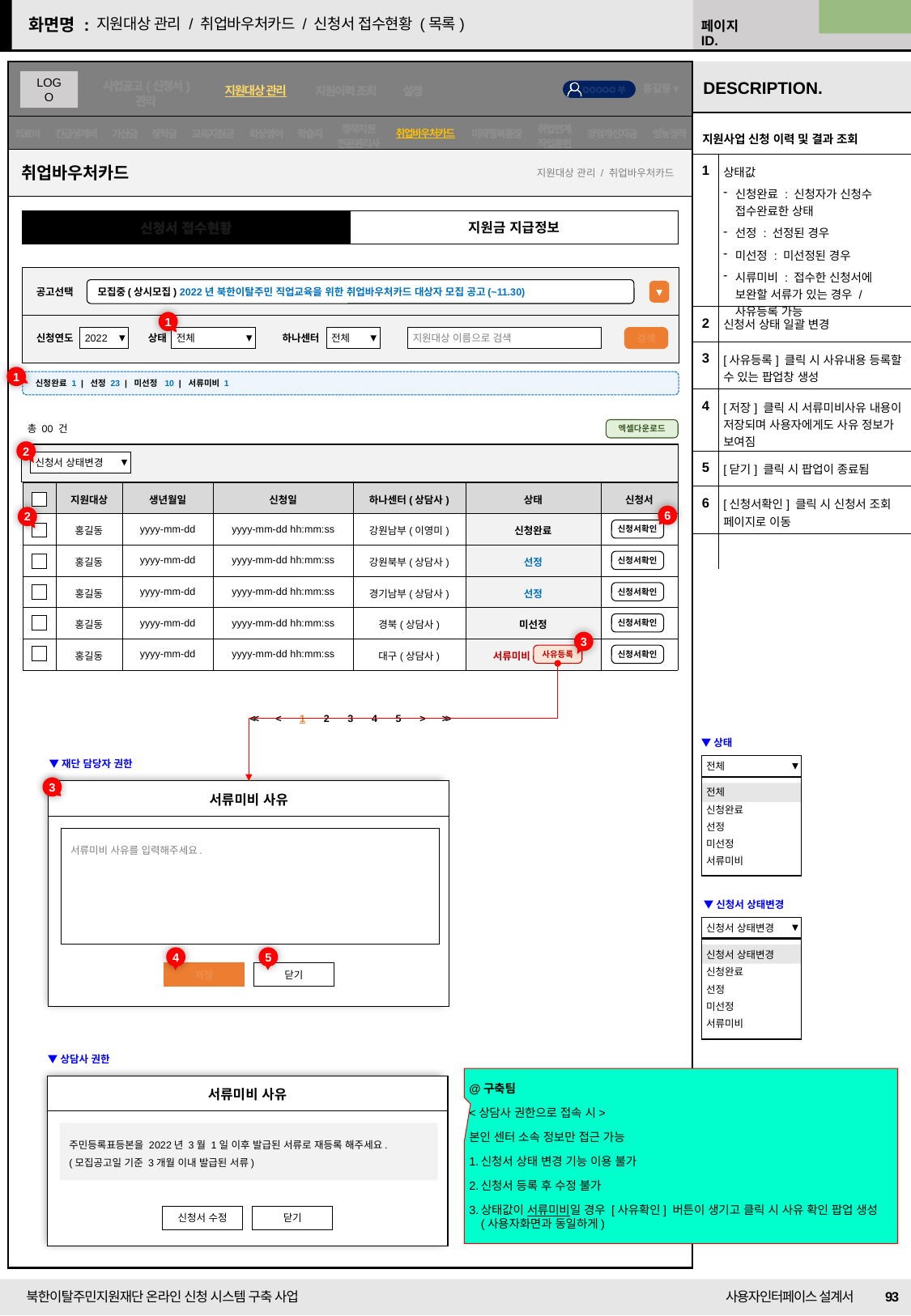

22/09/13 수정
지원대상 관리 / 취업바우처카드 / 신청서 접수현황 (목록)

취업바우처카드
| 지원사업 신청 이력 및 결과 조회 |  |
| --- | --- |
| 1 | 상태값 신청완료 : 신청자가 신청수 접수완료한 상태 선정 : 선정된 경우 미선정 : 미선정된 경우 시류미비 : 접수한 신청서에 보완할 서류가 있는 경우 / 사유등록 가능 |
| 2 | 신청서 상태 일괄 변경 |
| 3 | [사유등록] 클릭 시 사유내용 등록할 수 있는 팝업창 생성 |
| 4 | [저장] 클릭 시 서류미비사유 내용이 저장되며 사용자에게도 사유 정보가 보여짐 |
| 5 | [닫기] 클릭 시 팝업이 종료됨 |
| 6 | [신청서확인] 클릭 시 신청서 조회 페이지로 이동 |
|  |  |
취업바우처카드
지원대상 관리 / 취업바우처카드
신청서 접수현황
지원금 지급정보

공고선택
모집중(상시모집) 2022년 북한이탈주민 직업교육을 위한 취업바우처카드 대상자 모집 공고(~11.30)

1

검색
신청연도
2022

상태
전체

하나센터
전체

지원대상 이름으로 검색
1
신청완료 1  |  선정 23  |  미선정  10  |  서류미비 1
총 00 건
엑셀다운로드
2

신청서 상태변경

|  | 지원대상 | 생년월일 | 신청일 | 하나센터(상담사) | 상태 | 신청서 |
| --- | --- | --- | --- | --- | --- | --- |
|  | 홍길동 | yyyy-mm-dd | yyyy-mm-dd hh:mm:ss | 강원남부(이영미) | 신청완료 |  |
|  | 홍길동 | yyyy-mm-dd | yyyy-mm-dd hh:mm:ss | 강원북부(상담사) | 선정 |  |
|  | 홍길동 | yyyy-mm-dd | yyyy-mm-dd hh:mm:ss | 경기남부(상담사) | 선정 |  |
|  | 홍길동 | yyyy-mm-dd | yyyy-mm-dd hh:mm:ss | 경북(상담사) | 미선정 |  |
|  | 홍길동 | yyyy-mm-dd | yyyy-mm-dd hh:mm:ss | 대구(상담사) | 서류미비 . |  |

6
2
신청서확인

신청서확인

신청서확인

신청서확인

3
사유등록
신청서확인

| << | < | 1 | 2 | 3 | 4 | 5 | > | >> |
| --- | --- | --- | --- | --- | --- | --- | --- | --- |
▼상태
전체

전체
신청완료
선정
미선정
서류미비

▼재단 담당자 권한
3

서류미비 사유
서류미비 사유를 입력해주세요.
닫기
저장
▼신청서 상태변경
신청서 상태변경

신청서 상태변경
신청완료
선정
미선정
서류미비

4
5
▼상담사 권한
@구축팀
<상담사 권한으로 접속 시>
본인 센터 소속 정보만 접근 가능
신청서 상태 변경 기능 이용 불가
신청서 등록 후 수정 불가
상태값이 서류미비일 경우 [사유확인] 버튼이 생기고 클릭 시 사유 확인 팝업 생성(사용자화면과 동일하게)

서류미비 사유
주민등록표등본을 2022년 3월 1일 이후 발급된 서류로 재등록 해주세요.
(모집공고일 기준 3개월 이내 발급된 서류)
신청서 수정
닫기
93